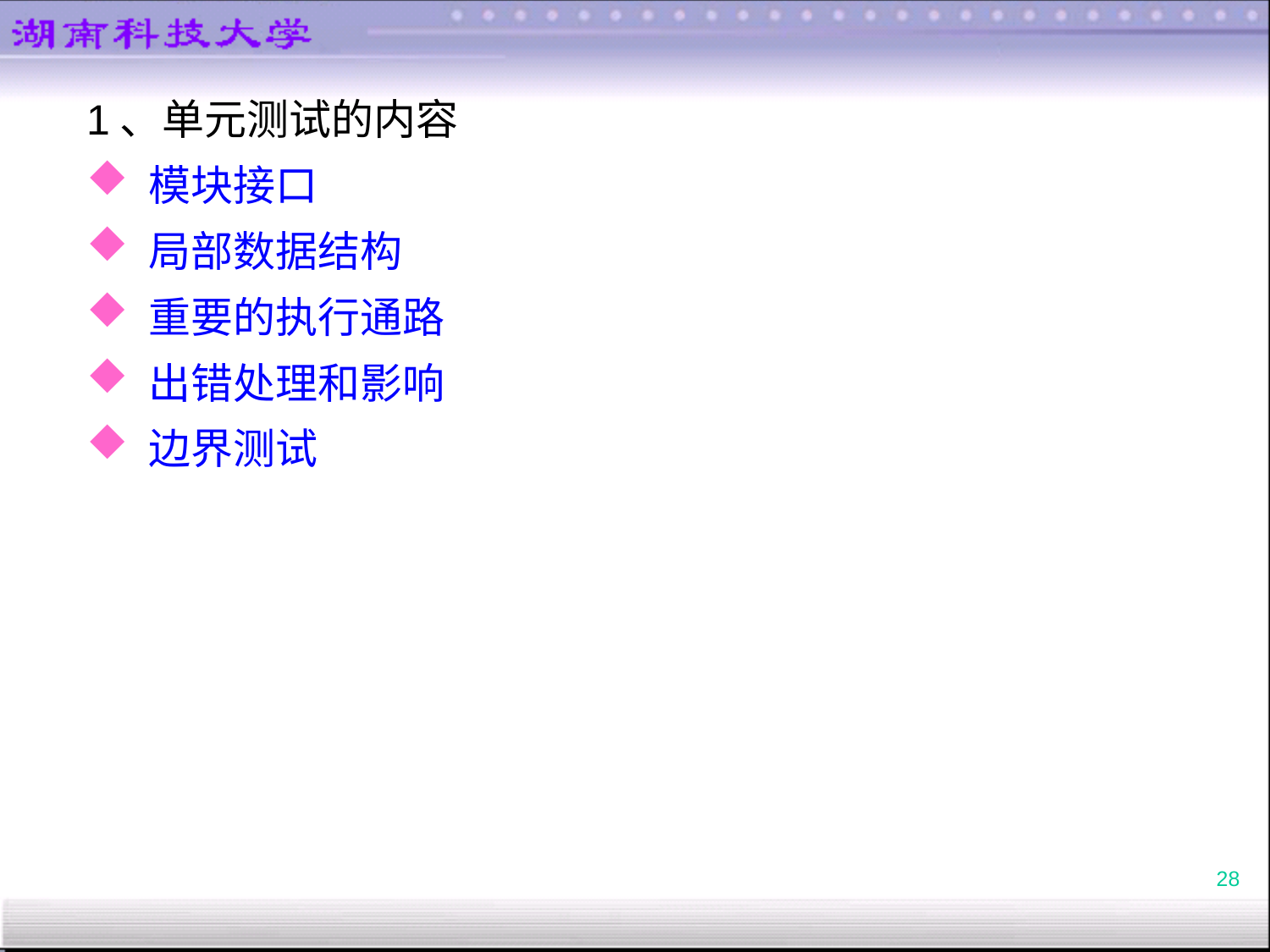

1、单元测试的内容
 模块接口
 局部数据结构
 重要的执行通路
 出错处理和影响
 边界测试

28